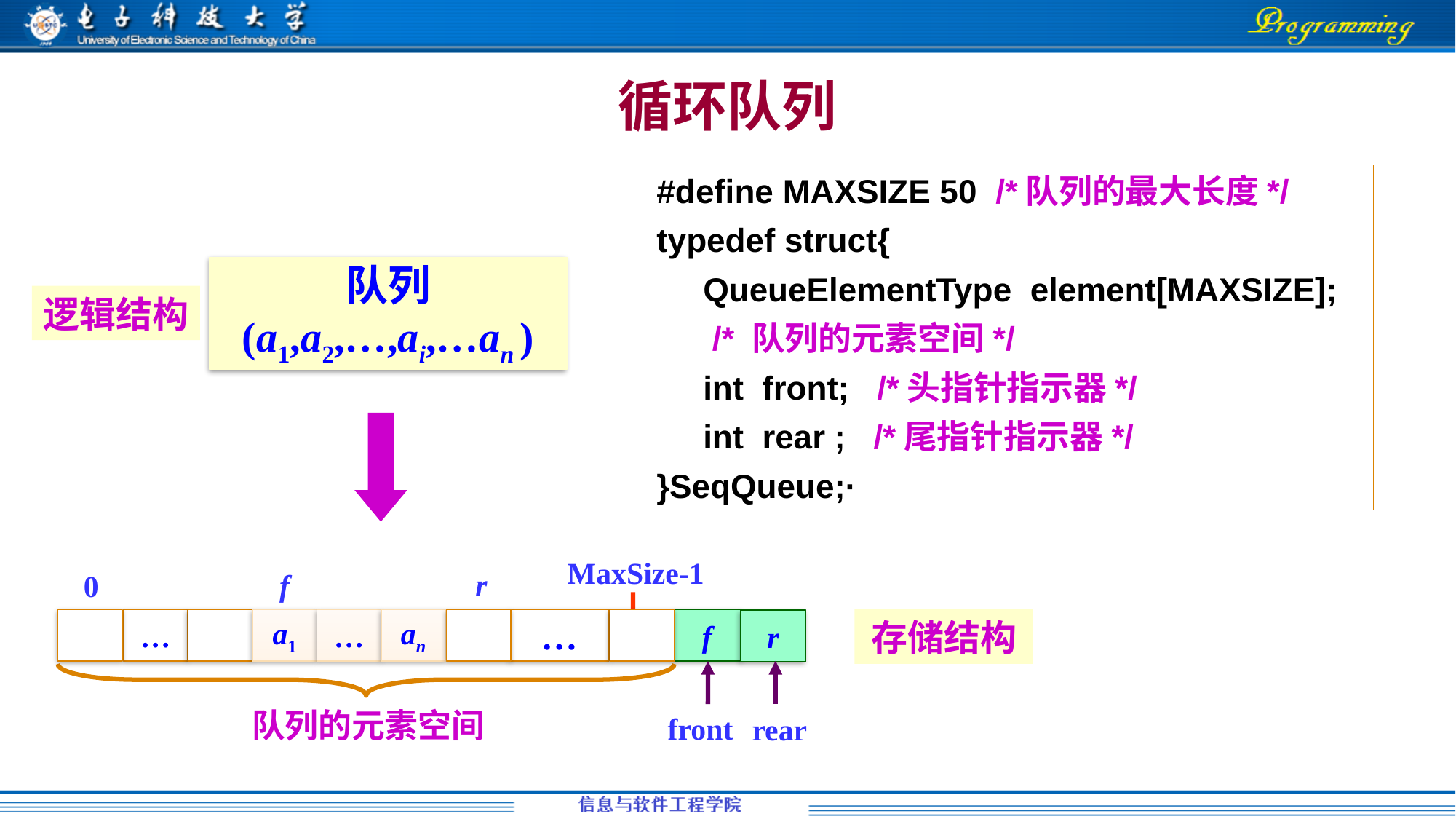

# 循环队列
 #define MAXSIZE 50  /*队列的最大长度*/
 typedef struct{
      QueueElementType  element[MAXSIZE];
       /* 队列的元素空间*/
      int  front;   /*头指针指示器*/
      int  rear ;   /*尾指针指示器*/
 }SeqQueue;·
队列
(a1,a2,…,ai,…an )
逻辑结构

MaxSize-1
r
f
0

…

a1
…
an

…

f
存储结构

r

队列的元素空间
front
rear